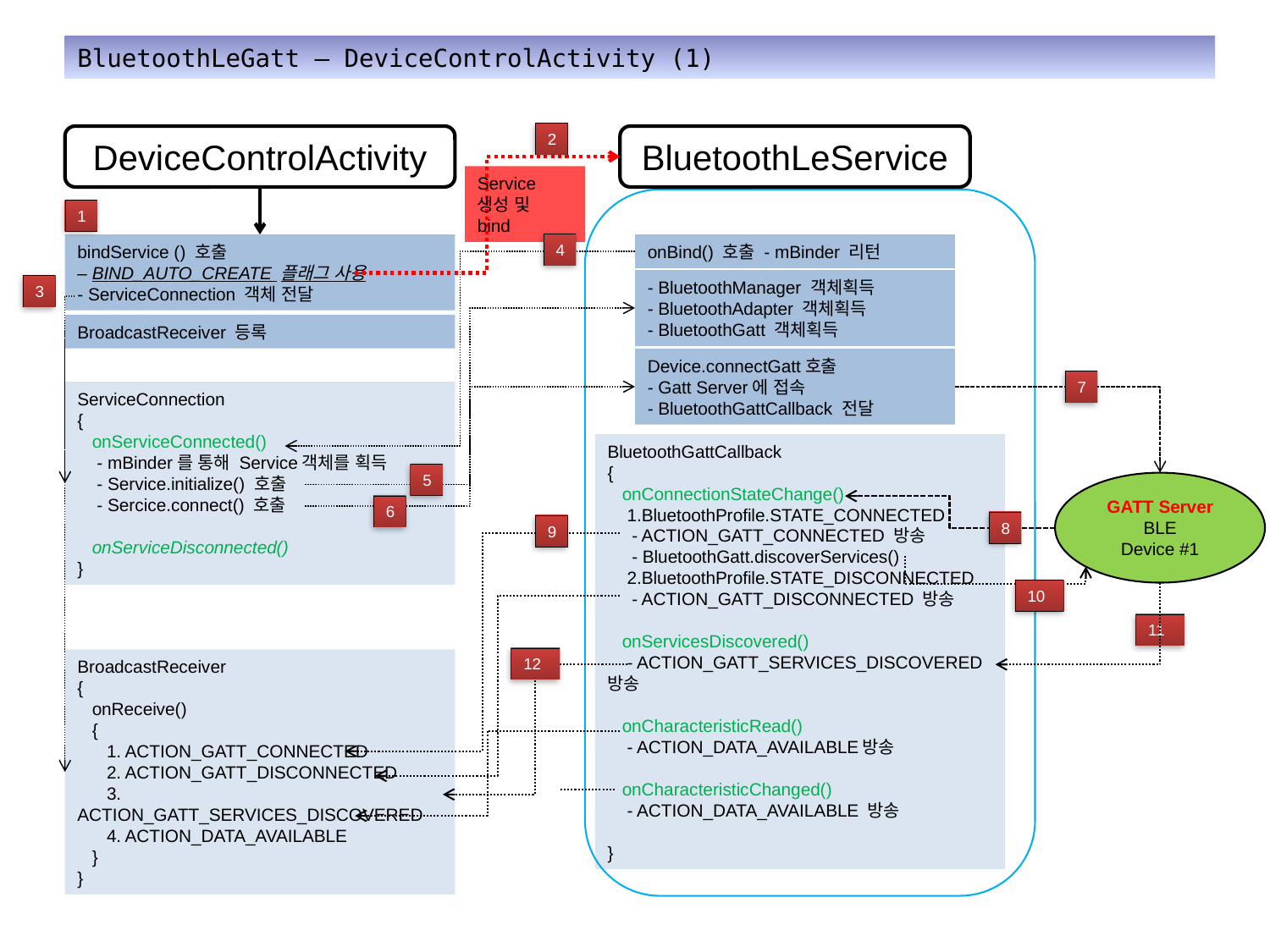

BluetoothLeGatt – DeviceControlActivity (1)
2
DeviceControlActivity
BluetoothLeService
Service 생성 및 bind

1
4
bindService () 호출
– BIND_AUTO_CREATE 플래그 사용
- ServiceConnection 객체 전달
onBind() 호출 - mBinder 리턴
- BluetoothManager 객체획득
- BluetoothAdapter 객체획득
- BluetoothGatt 객체획득
3
BroadcastReceiver 등록
Device.connectGatt호출
- Gatt Server에 접속
- BluetoothGattCallback 전달
7
ServiceConnection
{
   onServiceConnected()
    - mBinder를 통해 Service객체를 획득
    - Service.initialize() 호출
    - Sercice.connect() 호출

   onServiceDisconnected()
}
BluetoothGattCallback
{
   onConnectionStateChange()
    1.BluetoothProfile.STATE_CONNECTED
     - ACTION_GATT_CONNECTED 방송
     - BluetoothGatt.discoverServices()
    2.BluetoothProfile.STATE_DISCONNECTED
     - ACTION_GATT_DISCONNECTED 방송

   onServicesDiscovered()
    - ACTION_GATT_SERVICES_DISCOVERED방송

   onCharacteristicRead()
    - ACTION_DATA_AVAILABLE방송

   onCharacteristicChanged()
    - ACTION_DATA_AVAILABLE 방송

}
5
GATT Server
BLE
Device #1
6
8
9
10
11
12
BroadcastReceiver
{
   onReceive()
   {
      1. ACTION_GATT_CONNECTED
      2. ACTION_GATT_DISCONNECTED
      3. ACTION_GATT_SERVICES_DISCOVERED
      4. ACTION_DATA_AVAILABLE
   }
}